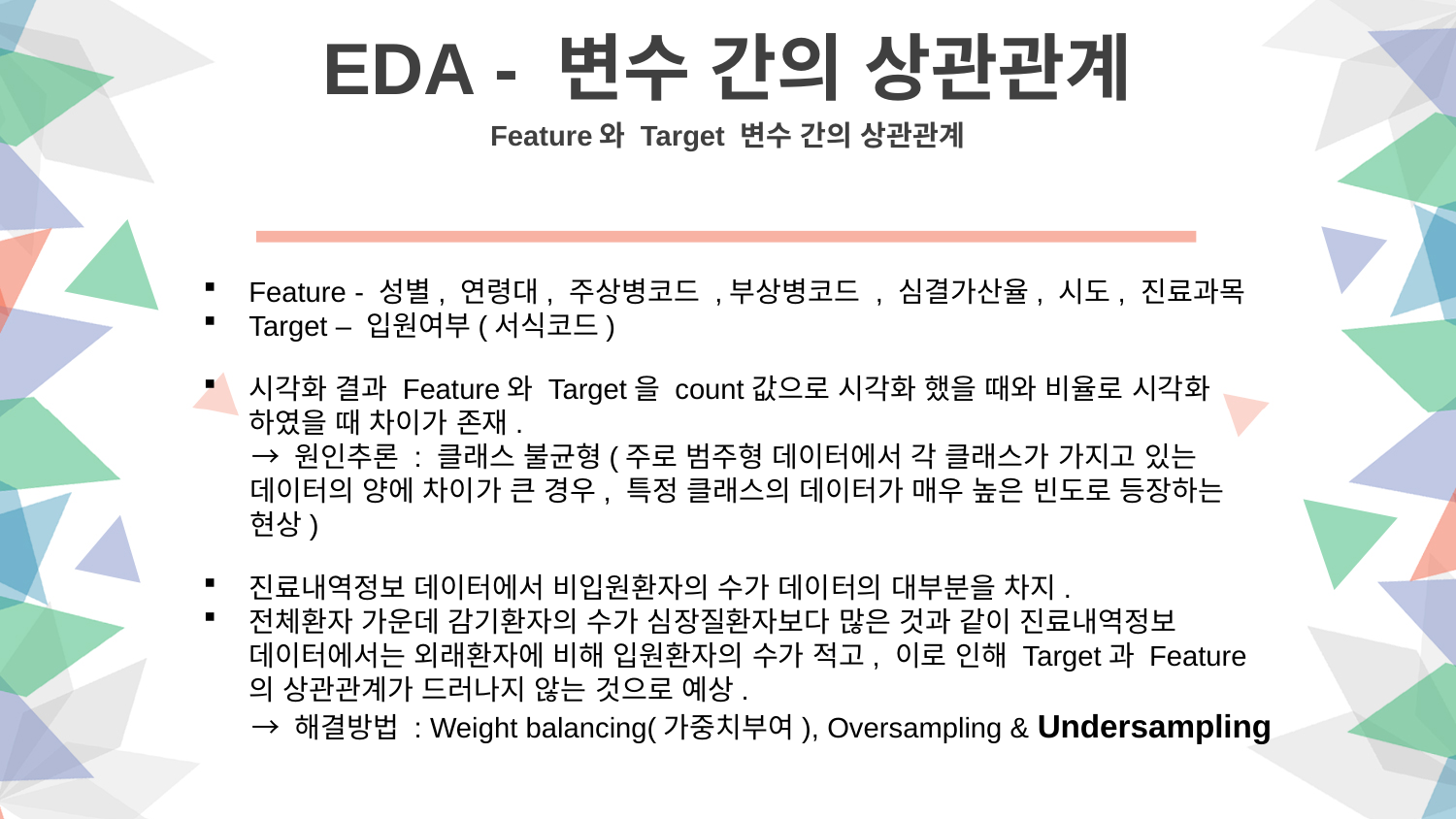

EDA - 변수 간의 상관관계
Feature와 Target 변수 간의 상관관계

Feature - 성별, 연령대, 주상병코드 ,부상병코드 , 심결가산율, 시도, 진료과목
Target – 입원여부(서식코드)

시각화 결과 Feature와 Target을 count값으로 시각화 했을 때와 비율로 시각화 하였을 때 차이가 존재.
      → 원인추론 : 클래스 불균형(주로 범주형 데이터에서 각 클래스가 가지고 있는
     데이터의 양에 차이가 큰 경우, 특정 클래스의 데이터가 매우 높은 빈도로 등장하는
     현상)

진료내역정보 데이터에서 비입원환자의 수가 데이터의 대부분을 차지.
전체환자 가운데 감기환자의 수가 심장질환자보다 많은 것과 같이 진료내역정보 데이터에서는 외래환자에 비해 입원환자의 수가 적고, 이로 인해 Target과 Feature의 상관관계가 드러나지 않는 것으로 예상.
      → 해결방법 : Weight balancing(가중치부여), Oversampling & Undersampling